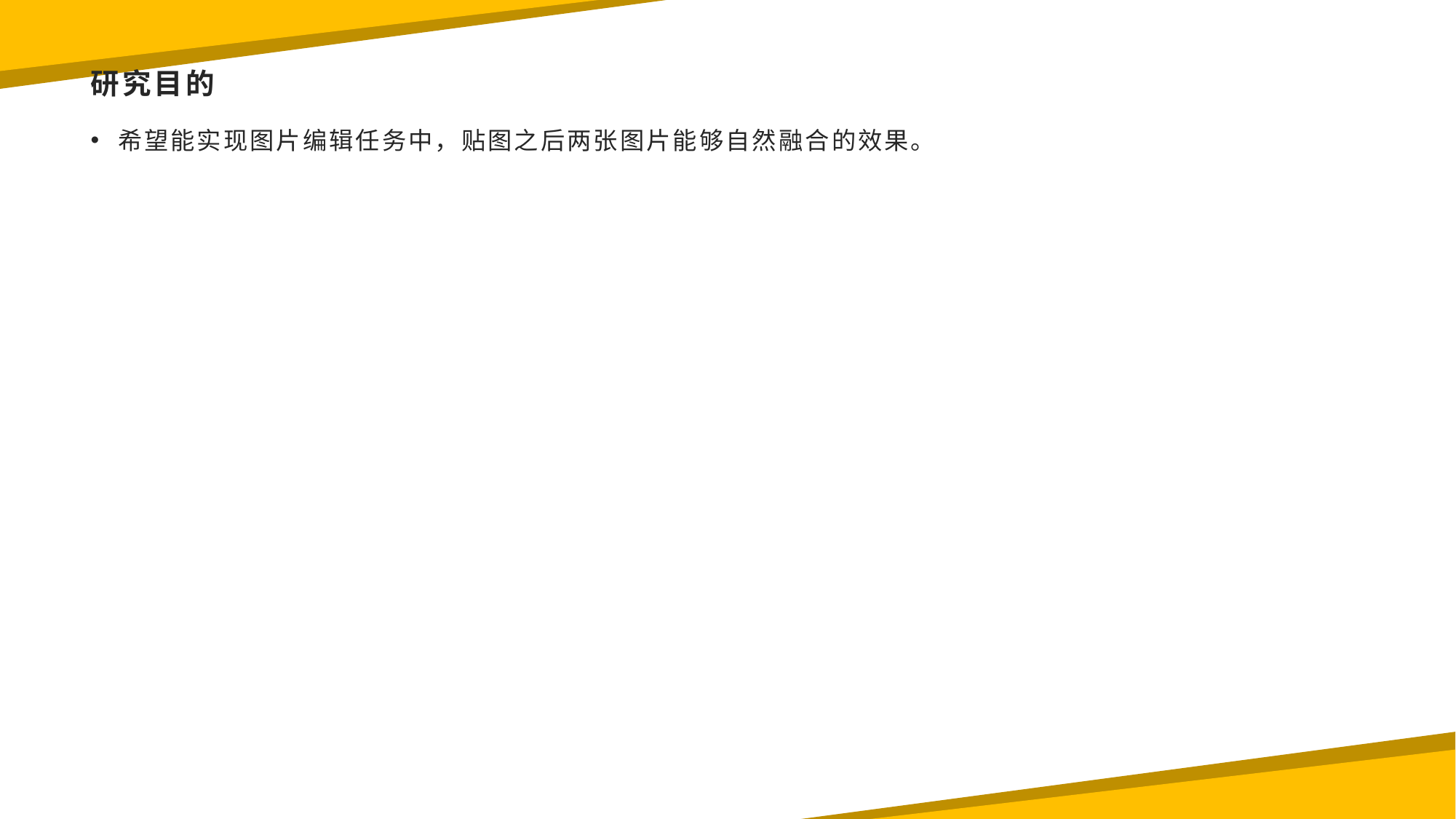

# 研究目的
希望能实现图片编辑任务中，贴图之后两张图片能够自然融合的效果。